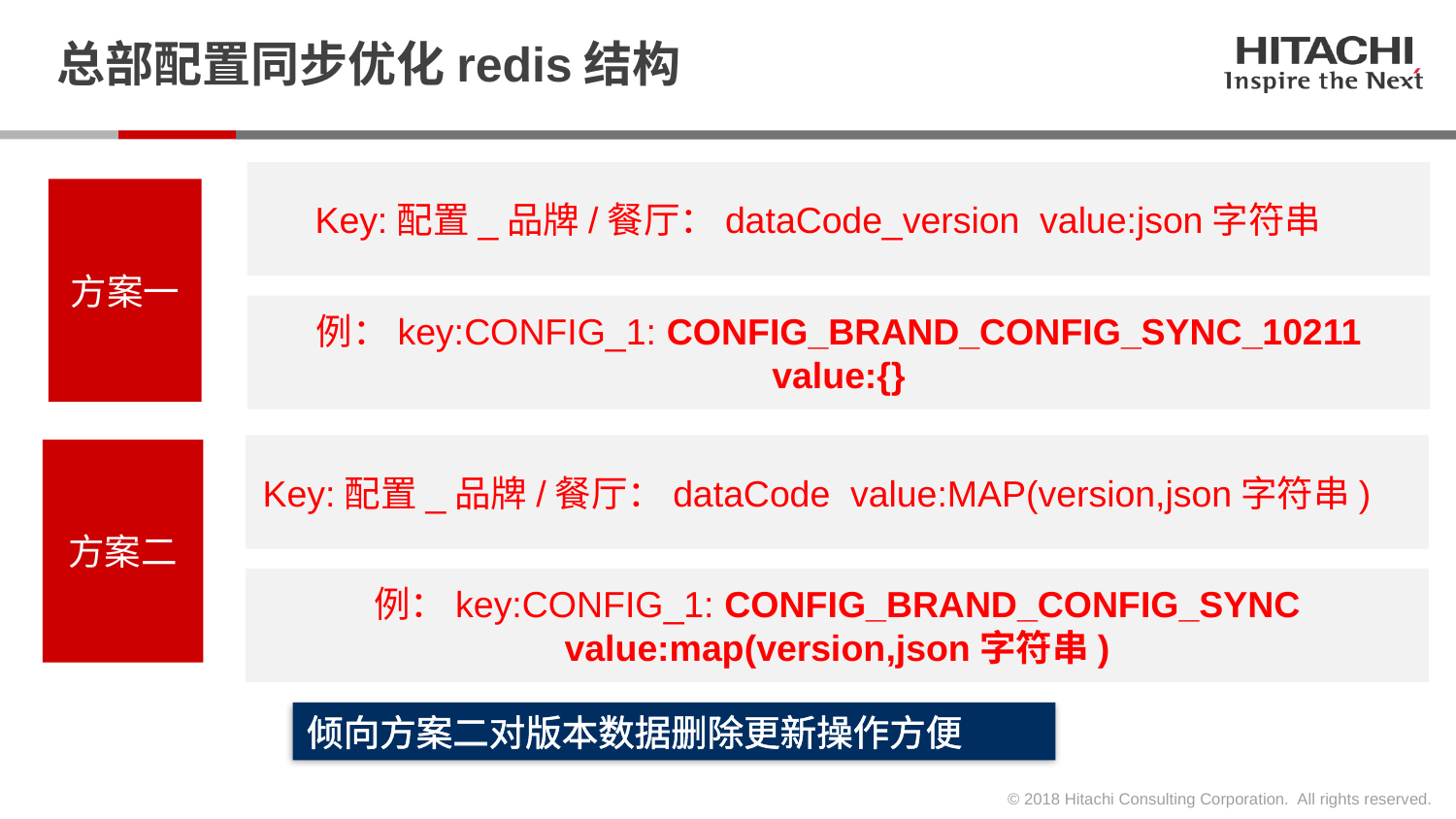

# 总部配置同步优化redis结构
Key:配置_品牌/餐厅：dataCode_version  value:json字符串
方案一
例：key:CONFIG_1: CONFIG_BRAND_CONFIG_SYNC_10211 value:{}
Key:配置_品牌/餐厅：dataCode  value:MAP(version,json字符串)
方案二
例：key:CONFIG_1: CONFIG_BRAND_CONFIG_SYNC value:map(version,json字符串)
倾向方案二对版本数据删除更新操作方便